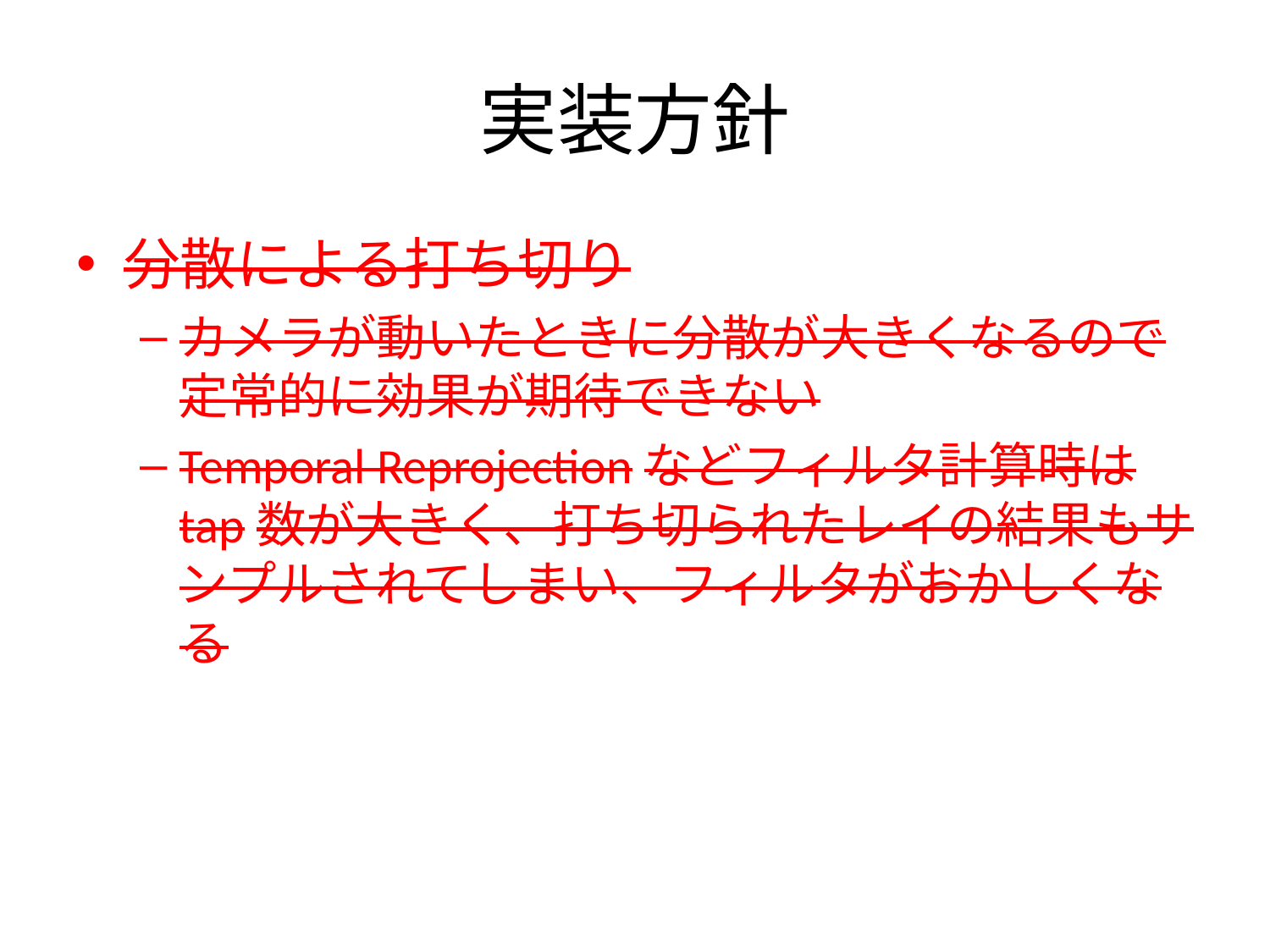

# 実装方針
分散による打ち切り
カメラが動いたときに分散が大きくなるので
定常的に効果が期待できない
Temporal Reprojectionなどフィルタ計算時はtap数が大きく、打ち切られたレイの結果もサンプルされてしまい、フィルタがおかしくなる